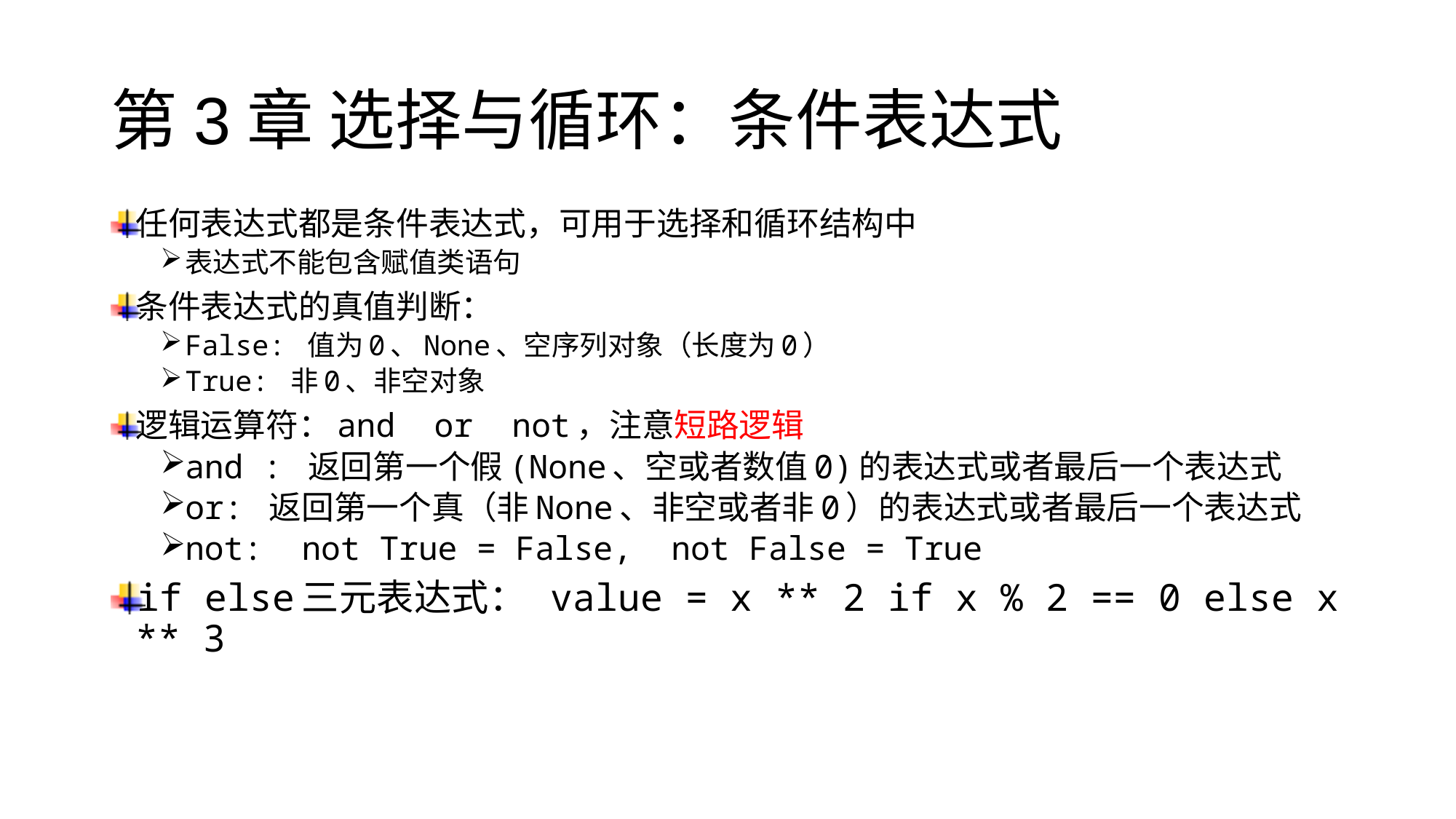

# 第3章 选择与循环：条件表达式
任何表达式都是条件表达式，可用于选择和循环结构中
表达式不能包含赋值类语句
条件表达式的真值判断：
False: 值为0、None、空序列对象（长度为0）
True: 非0、非空对象
逻辑运算符：and  or  not，注意短路逻辑
and : 返回第一个假(None、空或者数值0)的表达式或者最后一个表达式
or: 返回第一个真（非None、非空或者非0）的表达式或者最后一个表达式
not:  not True = False,  not False = True
if else三元表达式：  value = x ** 2 if x % 2 == 0 else x ** 3